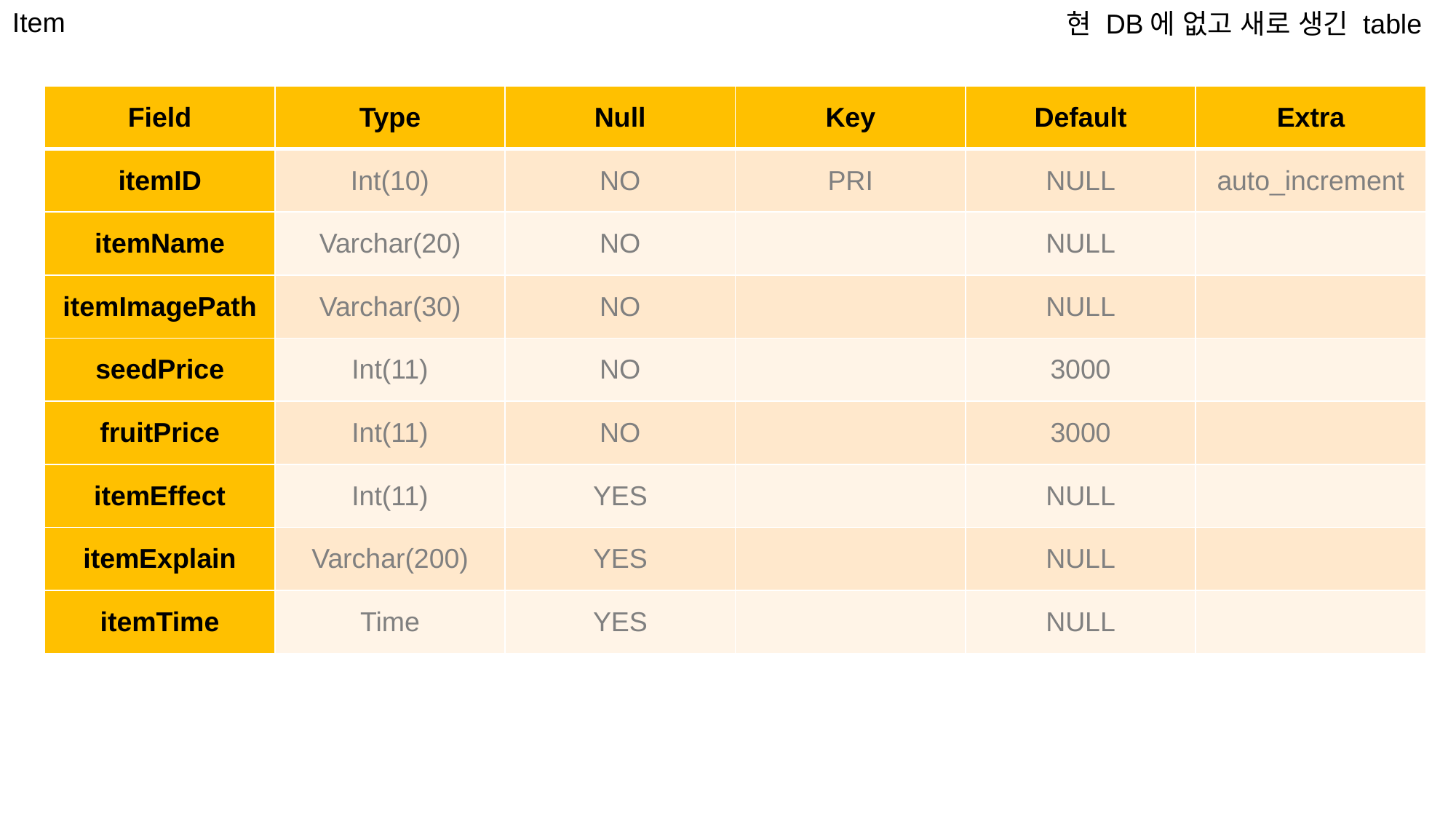

Item
현 DB에 없고 새로 생긴 table
| Field | Type | Null | Key | Default | Extra |
| --- | --- | --- | --- | --- | --- |
| itemID | Int(10) | NO | PRI | NULL | auto\_increment |
| itemName | Varchar(20) | NO |  | NULL |  |
| itemImagePath | Varchar(30) | NO |  | NULL |  |
| seedPrice | Int(11) | NO |  | 3000 |  |
| fruitPrice | Int(11) | NO |  | 3000 |  |
| itemEffect | Int(11) | YES |  | NULL |  |
| itemExplain | Varchar(200) | YES |  | NULL |  |
| itemTime | Time | YES |  | NULL |  |